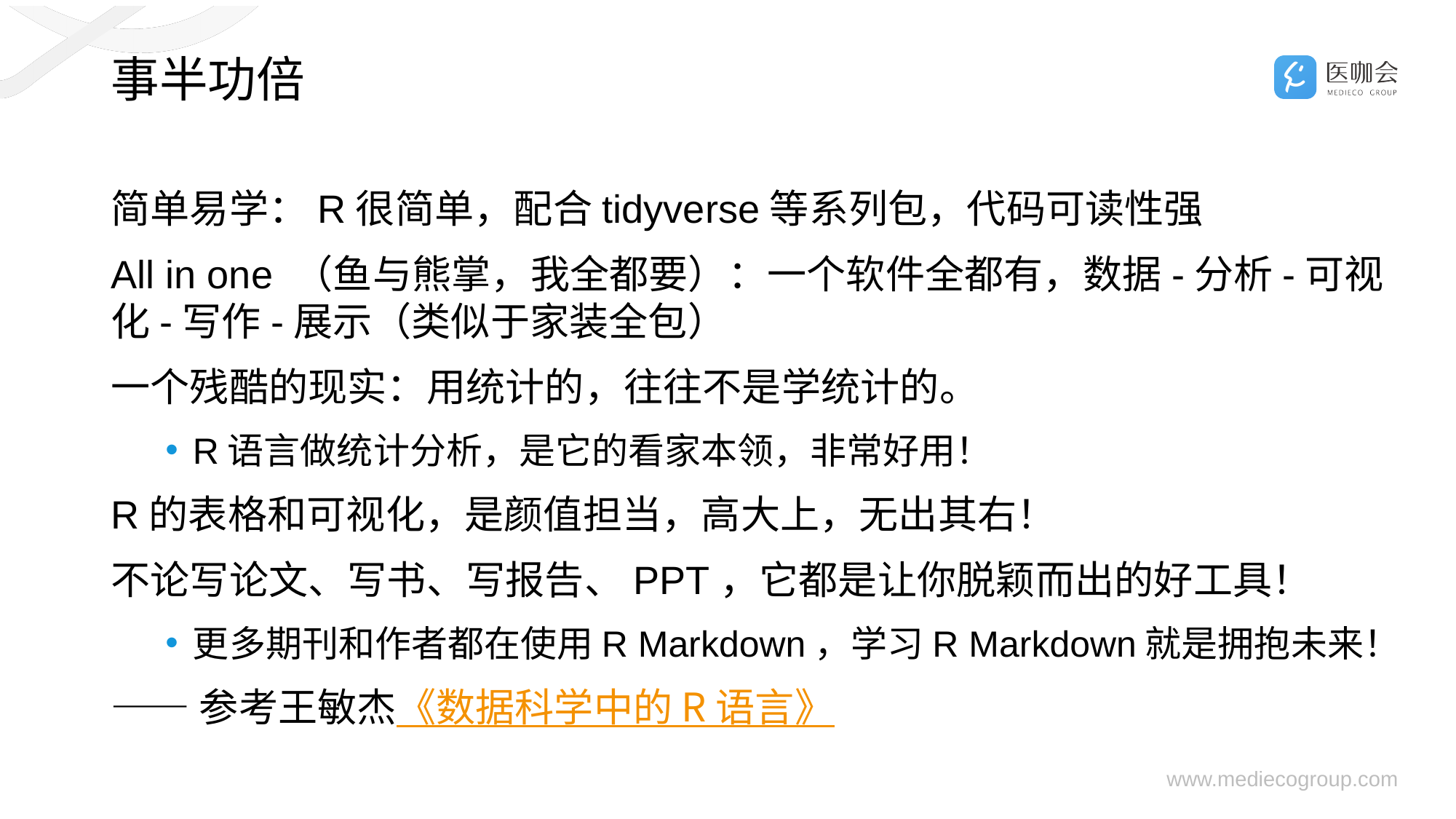

# 事半功倍
简单易学：R很简单，配合tidyverse等系列包，代码可读性强
All in one （鱼与熊掌，我全都要）：一个软件全都有，数据-分析-可视化-写作-展示（类似于家装全包）
一个残酷的现实：用统计的，往往不是学统计的。
R语言做统计分析，是它的看家本领，非常好用！
R的表格和可视化，是颜值担当，高大上，无出其右！
不论写论文、写书、写报告、PPT，它都是让你脱颖而出的好工具！
更多期刊和作者都在使用R Markdown，学习R Markdown就是拥抱未来！
——参考王敏杰《数据科学中的 R 语言》